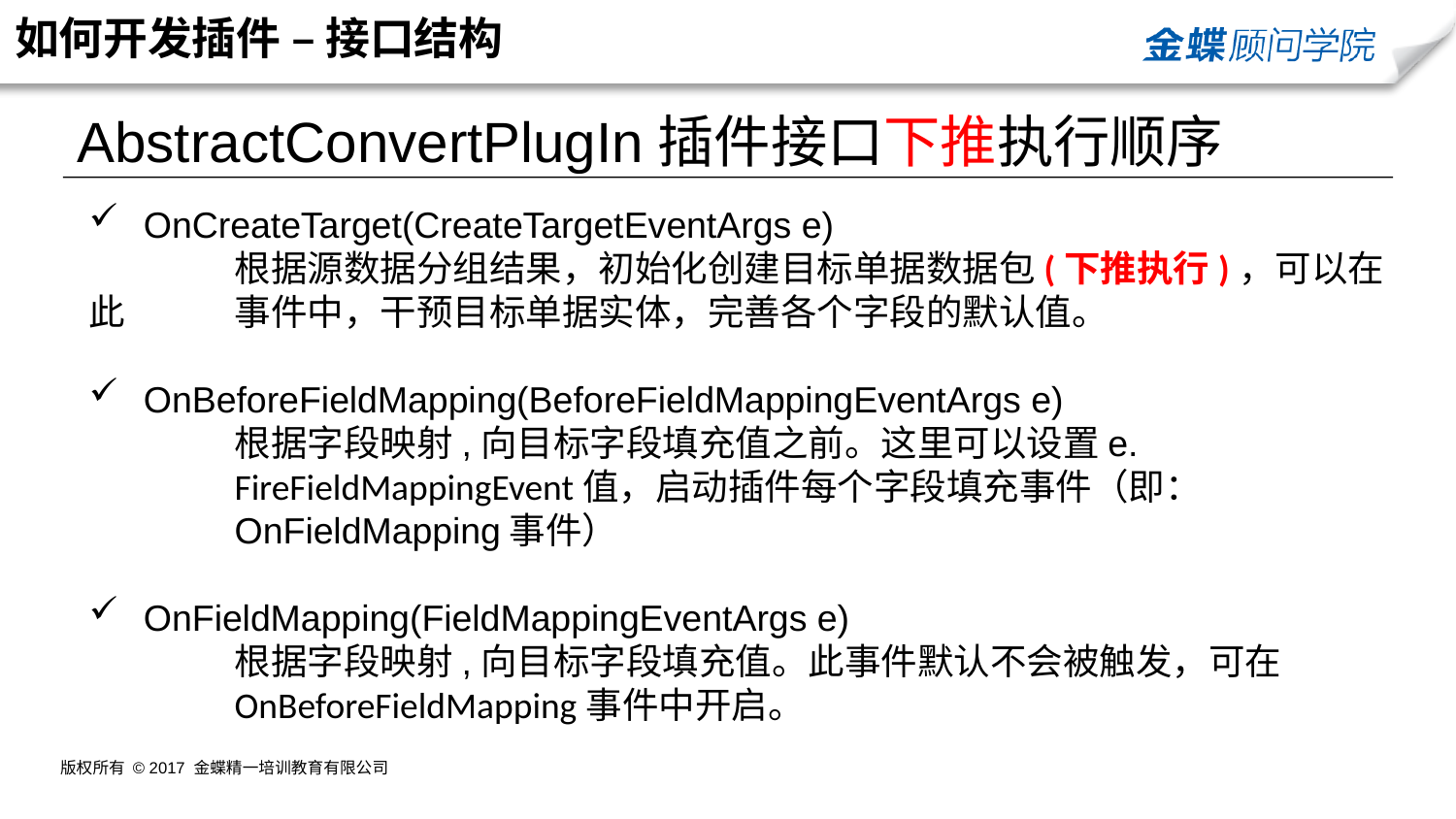

如何开发插件 – 接口结构
AbstractConvertPlugIn插件接口下推执行顺序

OnCreateTarget(CreateTargetEventArgs e)
	根据源数据分组结果，初始化创建目标单据数据包(下推执行)，可以在此 	事件中，干预目标单据实体，完善各个字段的默认值。

OnBeforeFieldMapping(BeforeFieldMappingEventArgs e)
根据字段映射,向目标字段填充值之前。这里可以设置e. FireFieldMappingEvent值，启动插件每个字段填充事件（即：OnFieldMapping事件）

OnFieldMapping(FieldMappingEventArgs e)
根据字段映射,向目标字段填充值。此事件默认不会被触发，可在OnBeforeFieldMapping事件中开启。